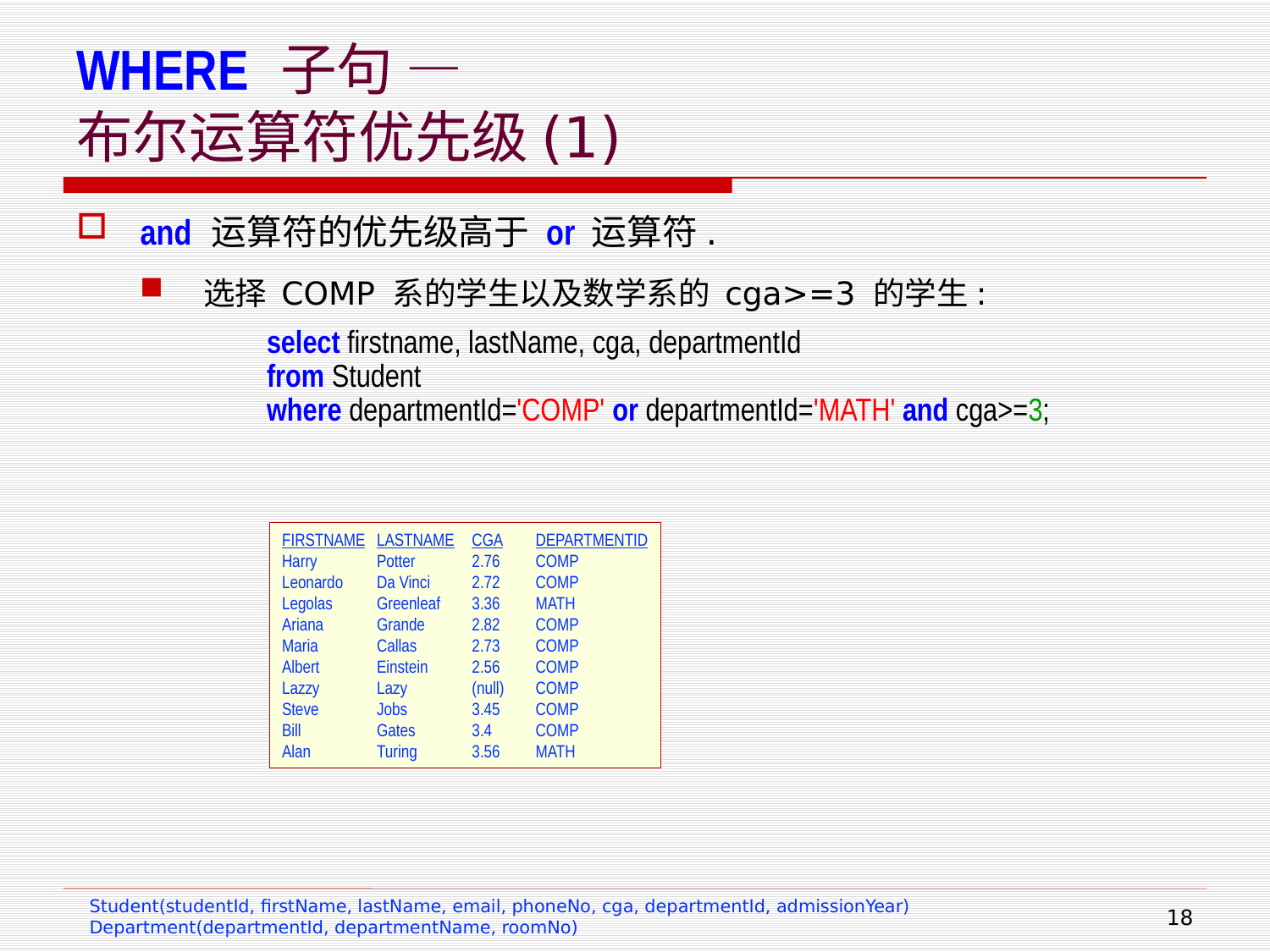

# WHERE 子句 — 布尔运算符优先级(1)
and 运算符的优先级高于 or 运算符.
选择 COMP 系的学生以及数学系的 cga>=3 的学生:
select firstname, lastName, cga, departmentId
from Student
where departmentId='COMP' or departmentId='MATH' and cga>=3;
FIRSTNAME	LASTNAME	CGA	DEPARTMENTID
Harry	Potter	2.76	COMP
Leonardo	Da Vinci	2.72	COMP
Legolas	Greenleaf	3.36	MATH
Ariana	Grande	2.82	COMP
Maria	Callas	2.73	COMP
Albert	Einstein	2.56	COMP
Lazzy	Lazy	(null)	COMP
Steve	Jobs	3.45	COMP
Bill	Gates	3.4	COMP
Alan	Turing	3.56	MATH
Student(studentId, firstName, lastName, email, phoneNo, cga, departmentId, admissionYear)
Department(departmentId, departmentName, roomNo)
18